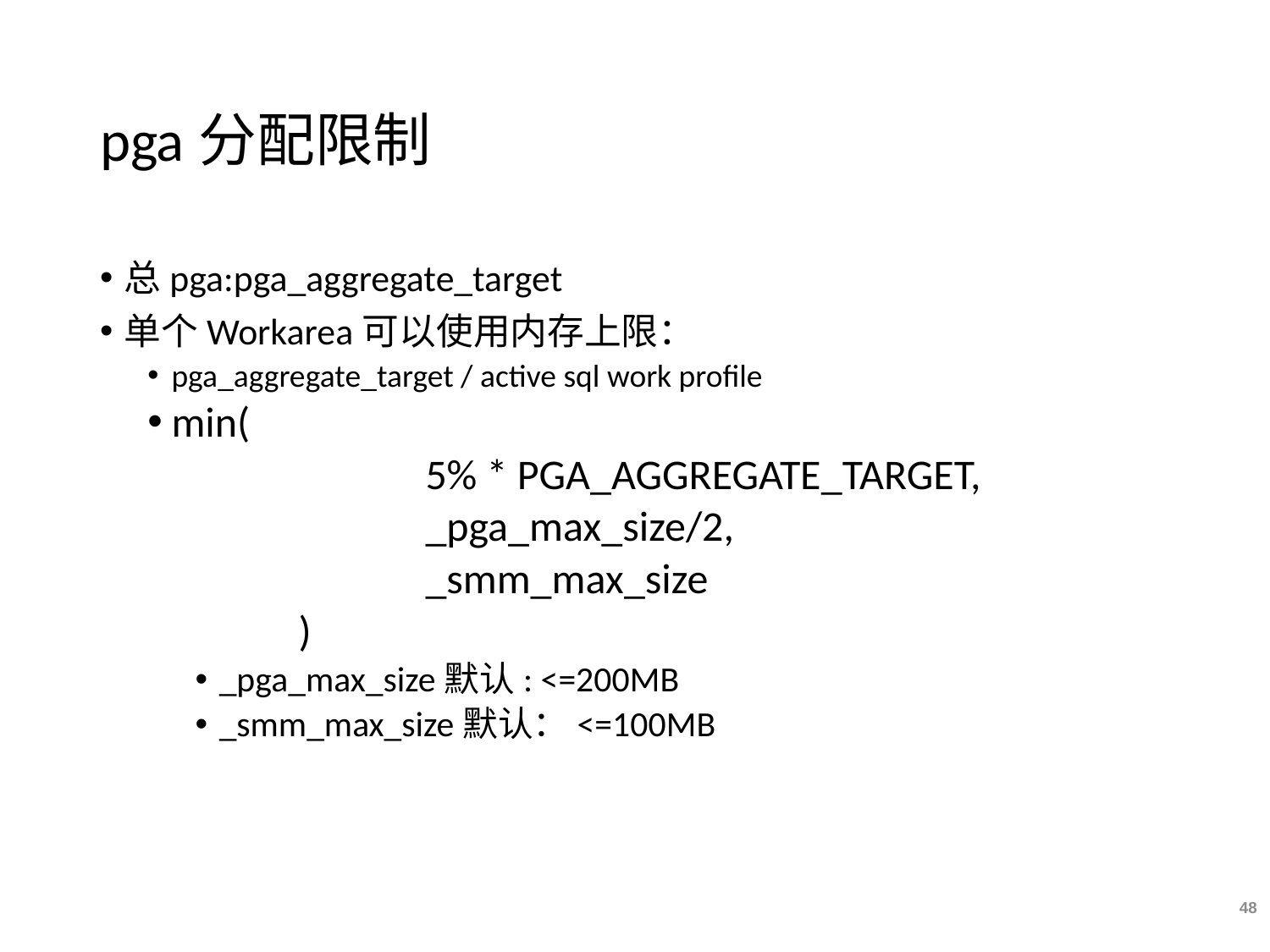

# pga分配限制
总pga:pga_aggregate_target
单个Workarea可以使用内存上限：
pga_aggregate_target / active sql work profile
min(
			5% * PGA_AGGREGATE_TARGET,
			_pga_max_size/2,
			_smm_max_size
		)
_pga_max_size默认: <=200MB
_smm_max_size默认：<=100MB

48